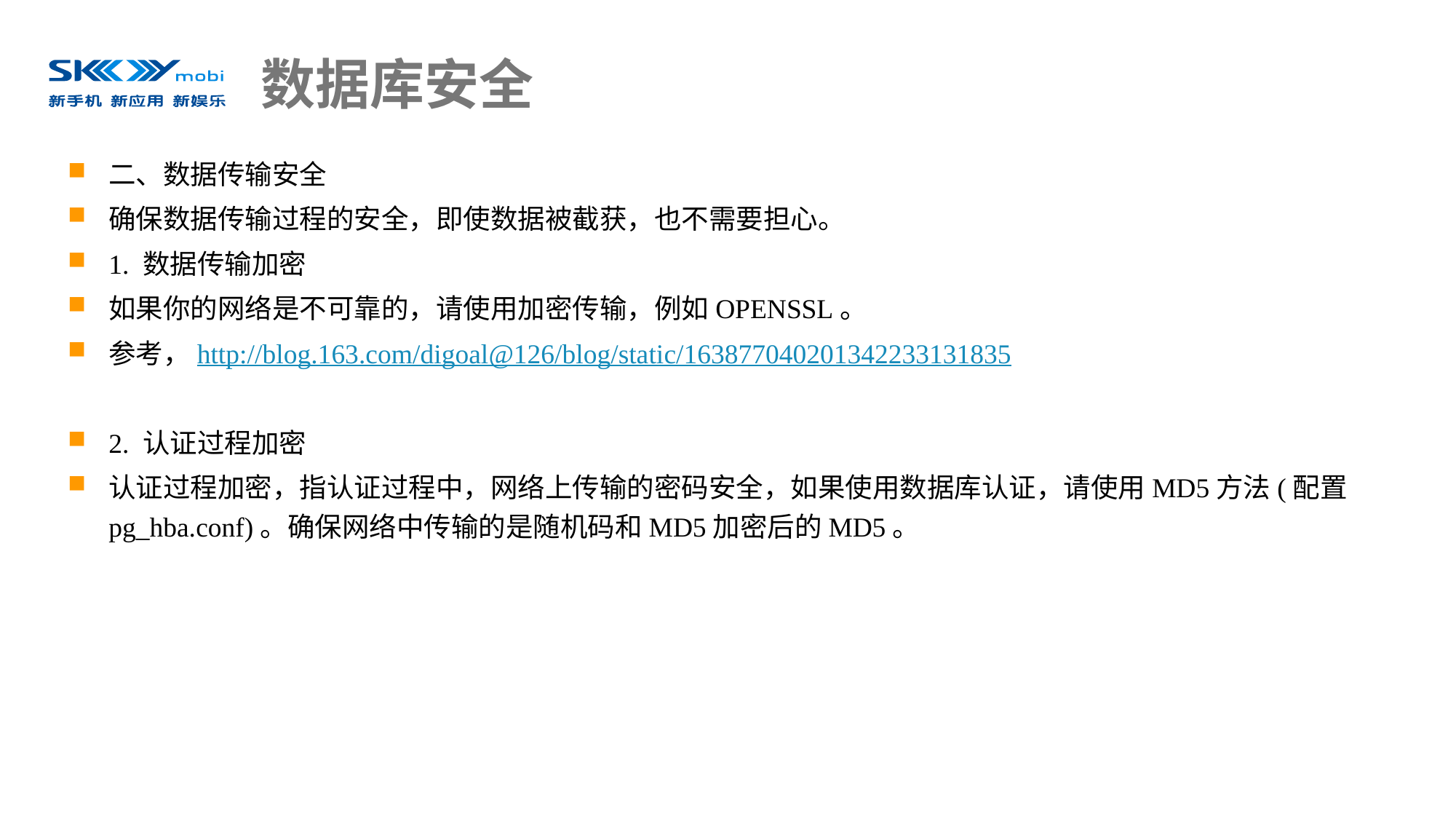

# 数据库安全
二、数据传输安全
确保数据传输过程的安全，即使数据被截获，也不需要担心。
1. 数据传输加密
如果你的网络是不可靠的，请使用加密传输，例如OPENSSL。
参考，http://blog.163.com/digoal@126/blog/static/163877040201342233131835

2. 认证过程加密
认证过程加密，指认证过程中，网络上传输的密码安全，如果使用数据库认证，请使用MD5方法(配置pg_hba.conf)。确保网络中传输的是随机码和MD5加密后的MD5。